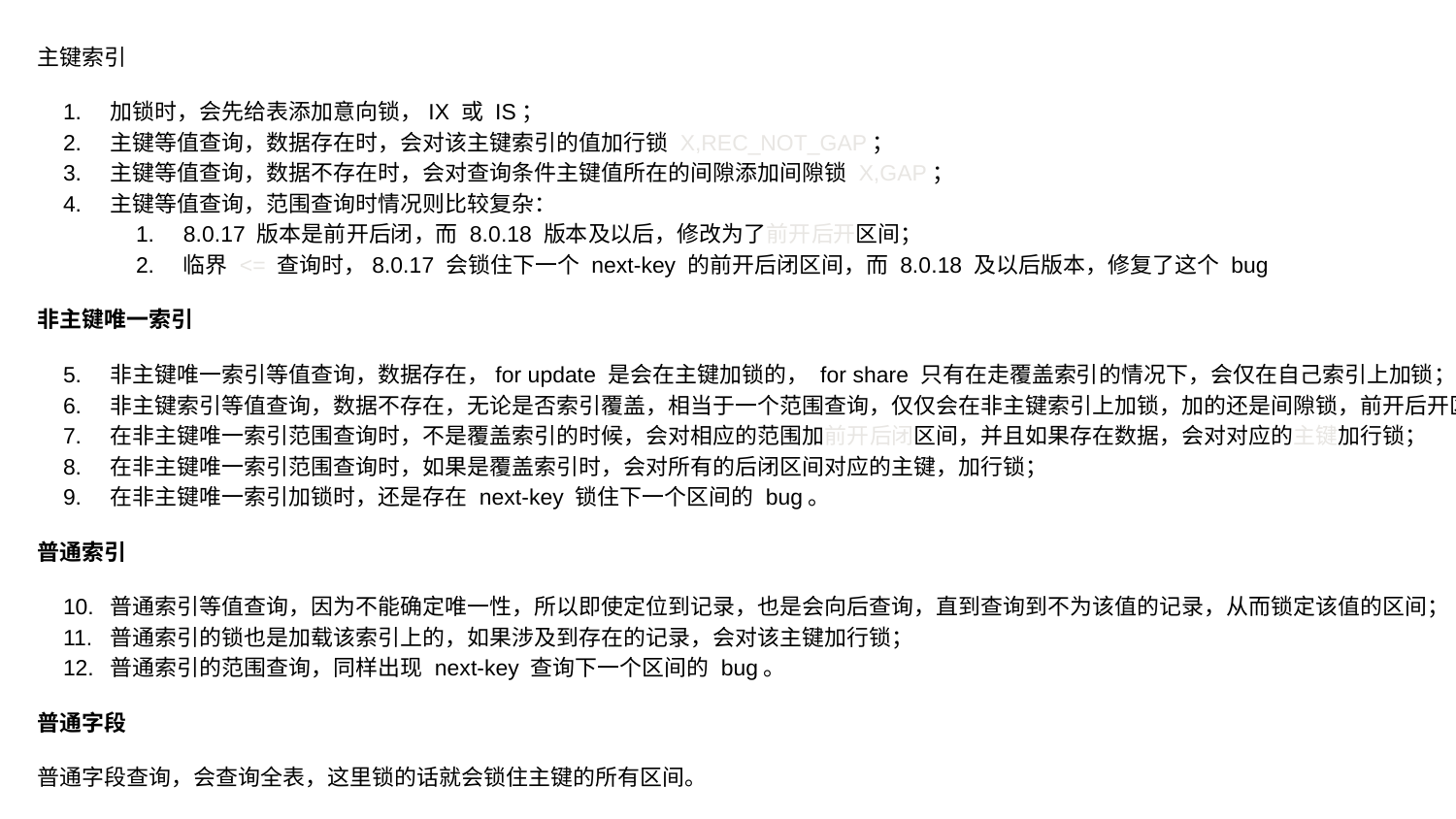

主键索引
加锁时，会先给表添加意向锁，IX 或 IS；
主键等值查询，数据存在时，会对该主键索引的值加行锁 X,REC_NOT_GAP；
主键等值查询，数据不存在时，会对查询条件主键值所在的间隙添加间隙锁 X,GAP；
主键等值查询，范围查询时情况则比较复杂：
8.0.17 版本是前开后闭，而 8.0.18 版本及以后，修改为了前开后开区间；
临界 <= 查询时，8.0.17 会锁住下一个 next-key 的前开后闭区间，而 8.0.18 及以后版本，修复了这个 bug
非主键唯一索引
非主键唯一索引等值查询，数据存在，for update 是会在主键加锁的， for share 只有在走覆盖索引的情况下，会仅在自己索引上加锁；
非主键索引等值查询，数据不存在，无论是否索引覆盖，相当于一个范围查询，仅仅会在非主键索引上加锁，加的还是间隙锁，前开后开区间；
在非主键唯一索引范围查询时，不是覆盖索引的时候，会对相应的范围加前开后闭区间，并且如果存在数据，会对对应的主键加行锁；
在非主键唯一索引范围查询时，如果是覆盖索引时，会对所有的后闭区间对应的主键，加行锁；
在非主键唯一索引加锁时，还是存在 next-key 锁住下一个区间的 bug。
普通索引
普通索引等值查询，因为不能确定唯一性，所以即使定位到记录，也是会向后查询，直到查询到不为该值的记录，从而锁定该值的区间；
普通索引的锁也是加载该索引上的，如果涉及到存在的记录，会对该主键加行锁；
普通索引的范围查询，同样出现 next-key 查询下一个区间的 bug。
普通字段
普通字段查询，会查询全表，这里锁的话就会锁住主键的所有区间。